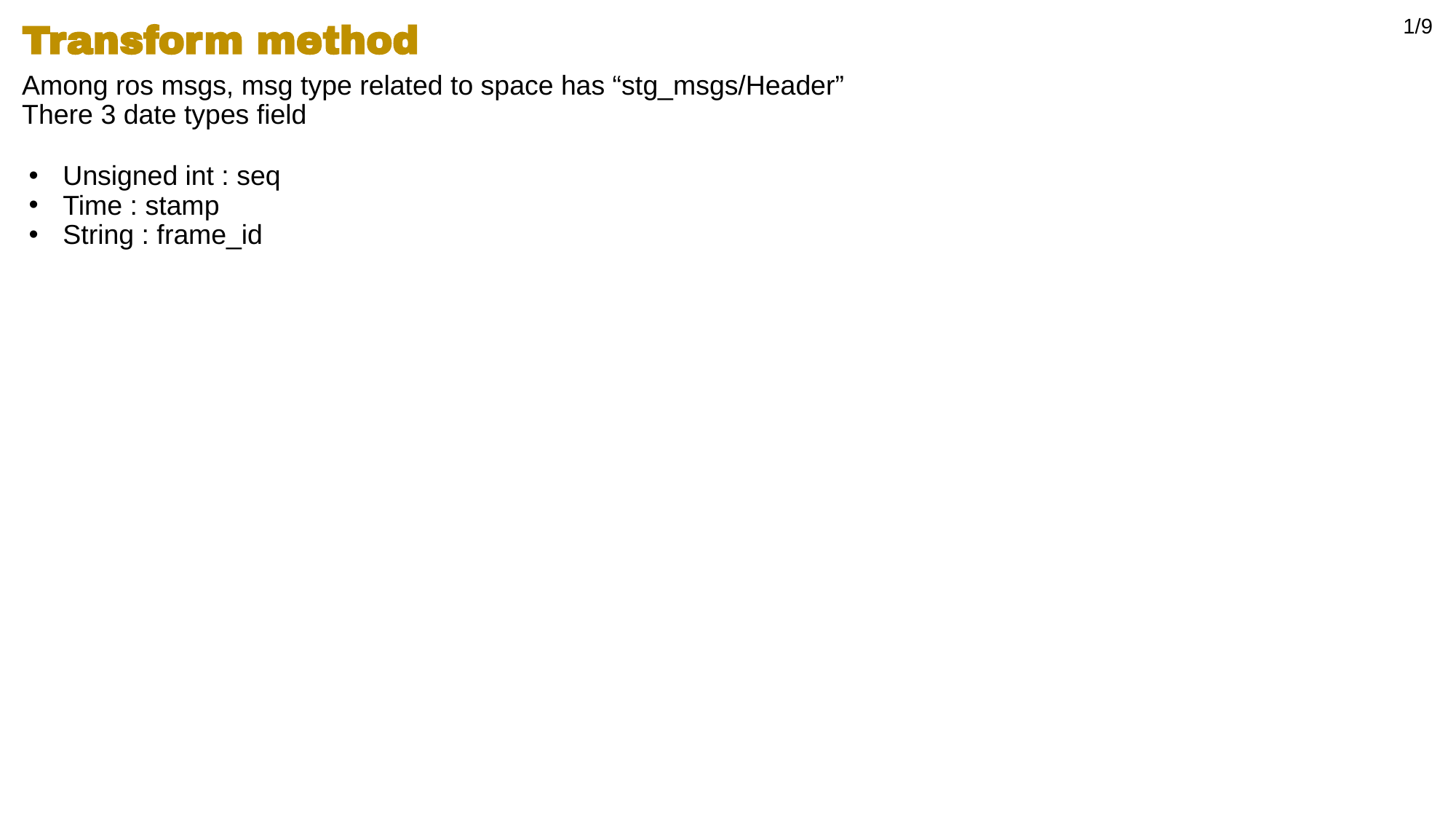

1/9
Transform method
Among ros msgs, msg type related to space has “stg_msgs/Header”
There 3 date types field
Unsigned int : seq
Time : stamp
String : frame_id
Tf란 무엇인가?
Tf의 개념 + frame의 개념

Tf1과 tf2의 차이

Tf broadcast
Tf listener
Tf frame
Tf, 시간
Tf2 buffer
Robot state publisher
Tf를 알려면 frame이 무엇인지 먼저 알아야한다.
Ros msg중 공간과 관련된 msg type은 “std_msgs/Header”를 가진다.

이 “std_msgs/header”는 3개의 자료형 field가 있다.
“unsigned int : seq”, “time : stamp”, “string : frame_id”
Stamp는 발행시간이고 frame_id는 msg가 속한 frame의 id이다.

Frame이란 Ros에서 좌표계로 구성된 정보이다. Frame_id를 통해 각각의 좌표계를 구분할 수 있다.

Frame에는 로봇의 위치, 로봇의 특정 부품의 위치, 모양등이 표현돼있고 state를 알 수 있다.
이러한 frame들이 많아지면 그 각각의 frame들의 좌표상의 위치와 관계를 표현해줘야 하는데 그 관계를 정의한 것이 ‘tf’이다.